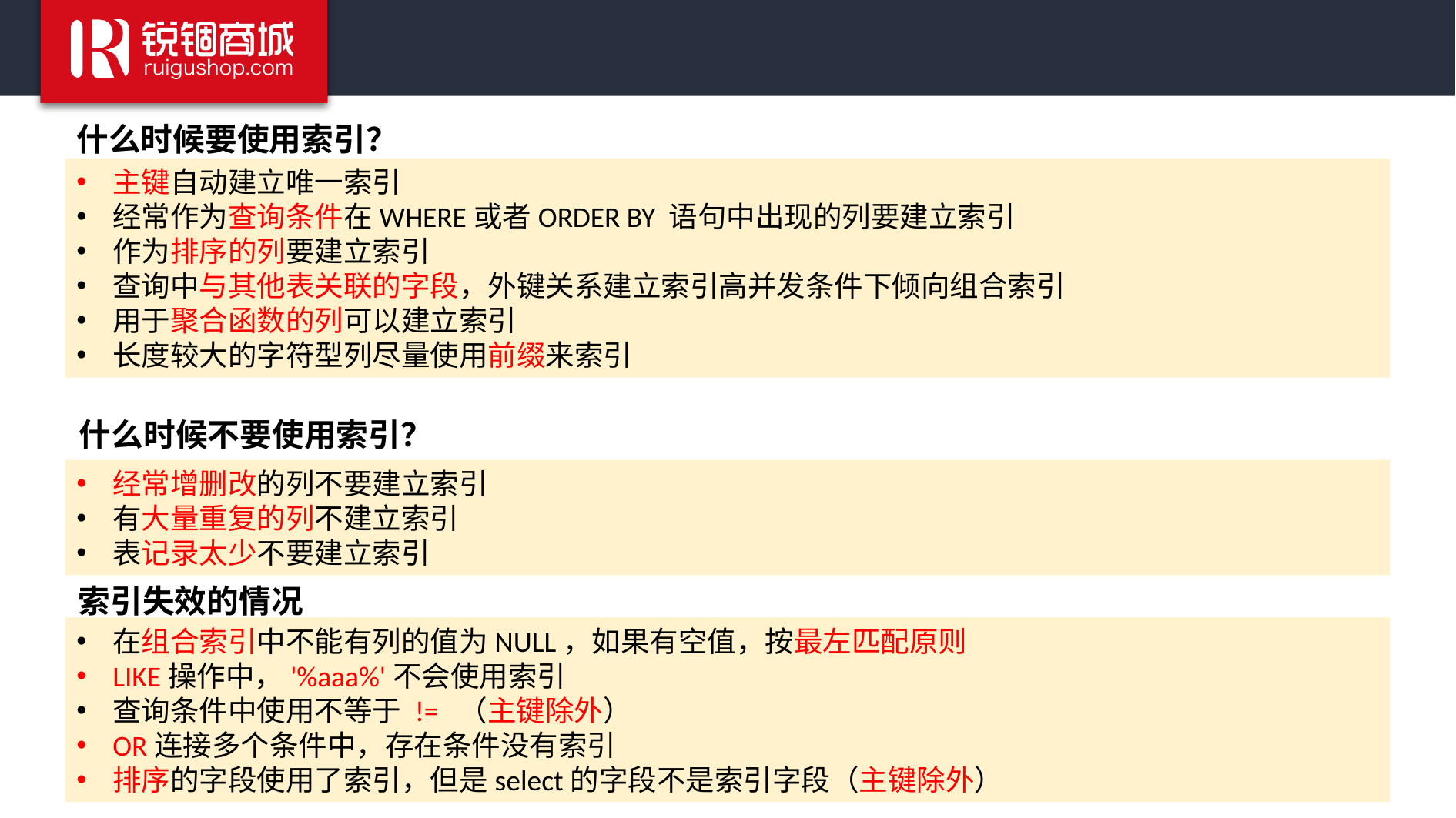

什么时候要使用索引？
主键自动建立唯一索引
经常作为查询条件在WHERE或者ORDER BY 语句中出现的列要建立索引
作为排序的列要建立索引
查询中与其他表关联的字段，外键关系建立索引高并发条件下倾向组合索引
用于聚合函数的列可以建立索引
长度较大的字符型列尽量使用前缀来索引
什么时候不要使用索引？
经常增删改的列不要建立索引
有大量重复的列不建立索引
表记录太少不要建立索引
索引失效的情况
在组合索引中不能有列的值为NULL，如果有空值，按最左匹配原则
LIKE操作中，'%aaa%'不会使用索引
查询条件中使用不等于 !=  （主键除外）
OR连接多个条件中，存在条件没有索引
排序的字段使用了索引，但是select的字段不是索引字段（主键除外）